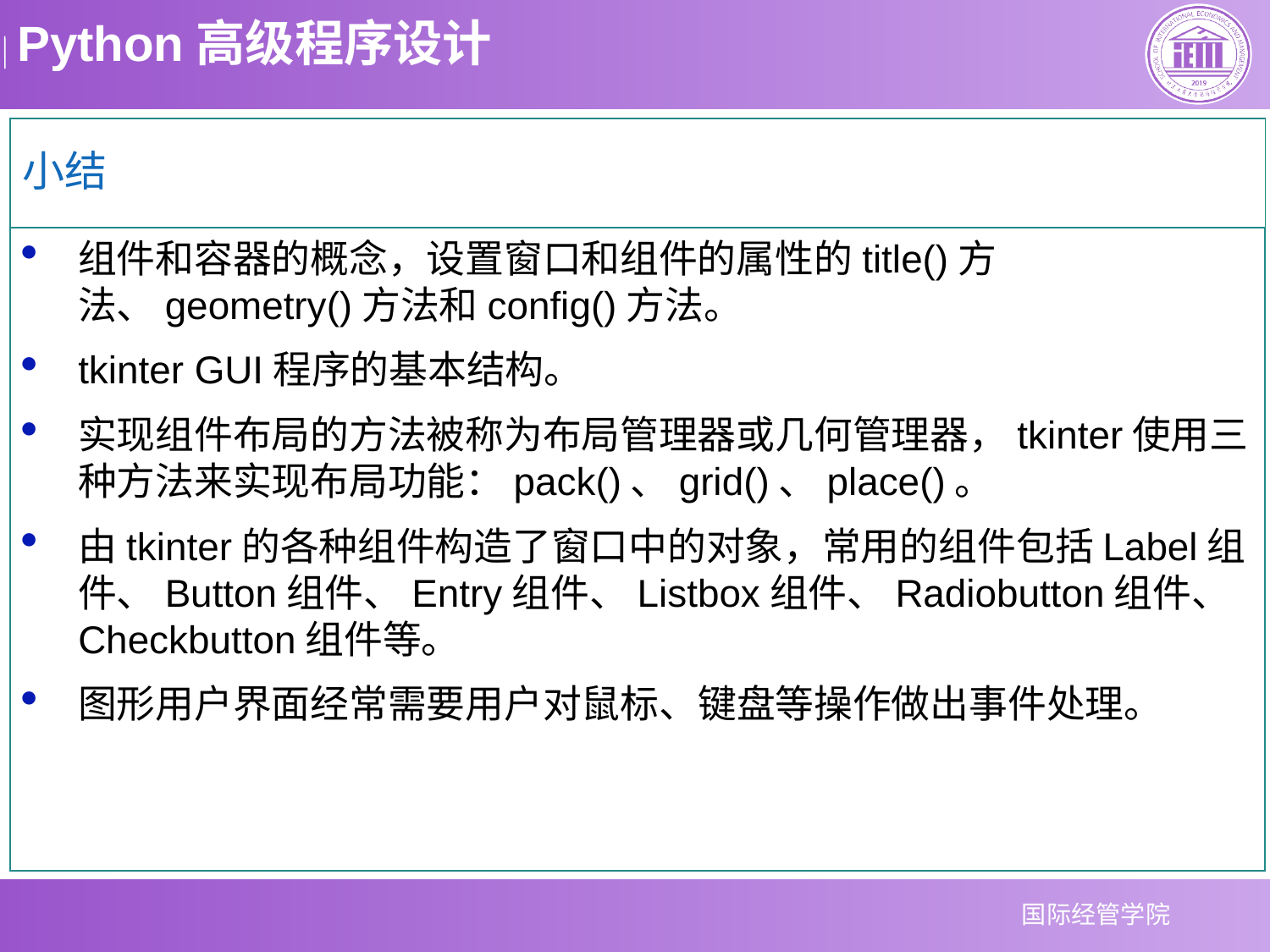

小结
组件和容器的概念，设置窗口和组件的属性的title()方法、geometry()方法和config()方法。
tkinter GUI程序的基本结构。
实现组件布局的方法被称为布局管理器或几何管理器，tkinter使用三种方法来实现布局功能：pack()、grid()、place()。
由tkinter的各种组件构造了窗口中的对象，常用的组件包括Label组件、Button组件、Entry组件、Listbox组件、Radiobutton组件、Checkbutton组件等。
图形用户界面经常需要用户对鼠标、键盘等操作做出事件处理。